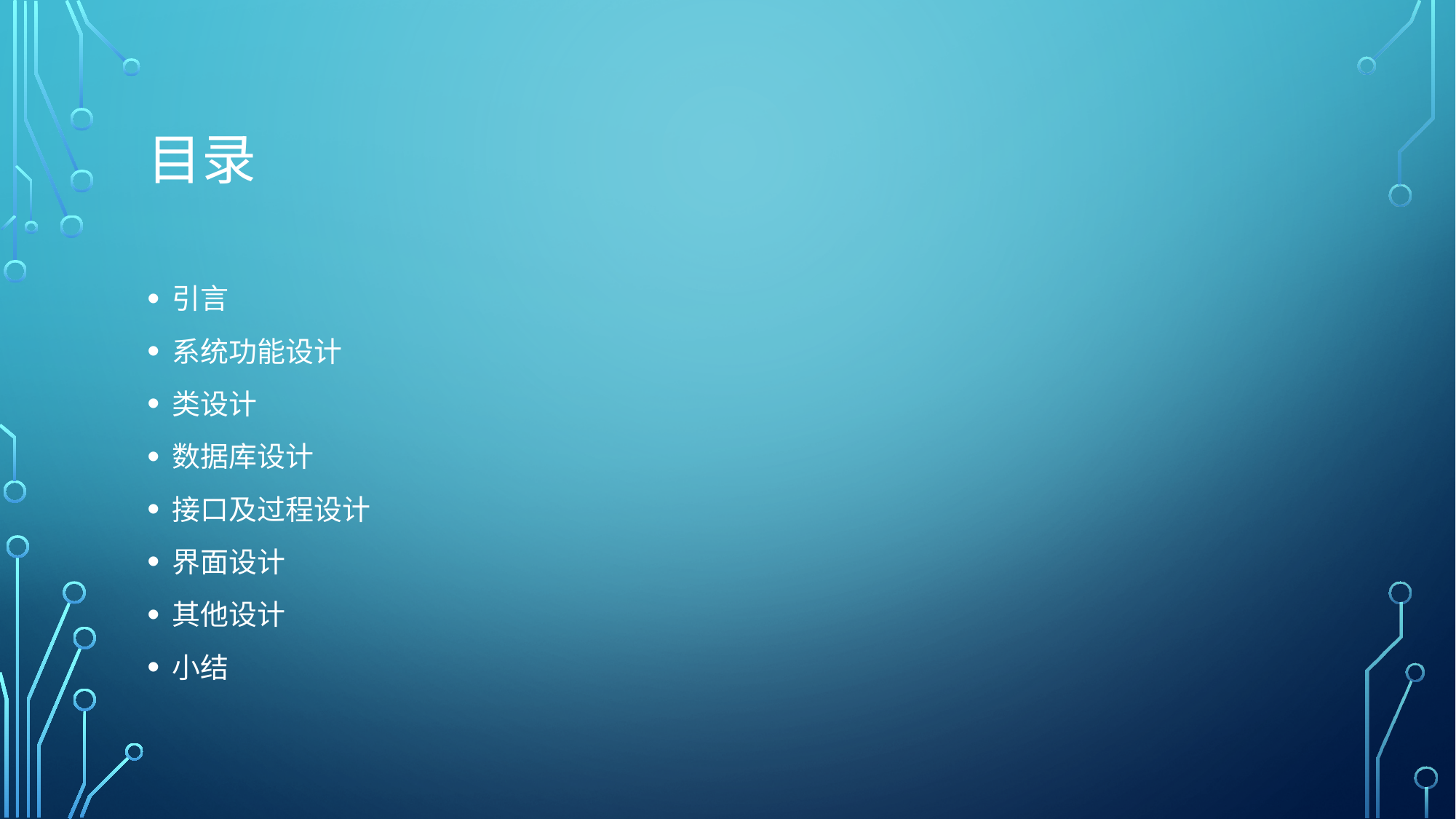

# 目录
引言
系统功能设计
类设计
数据库设计
接口及过程设计
界面设计
其他设计
小结